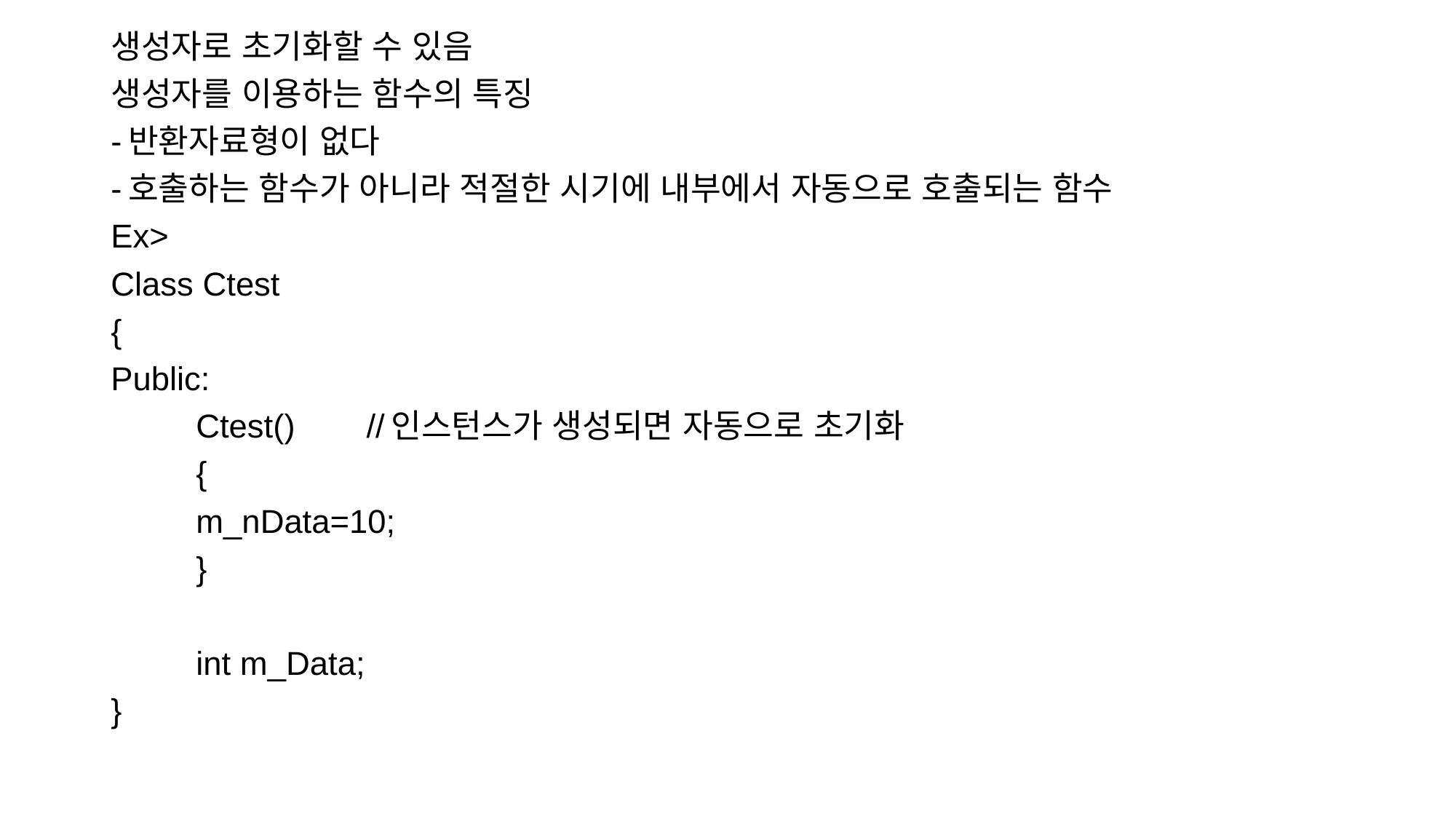

생성자로 초기화할 수 있음
생성자를 이용하는 함수의 특징
-반환자료형이 없다
-호출하는 함수가 아니라 적절한 시기에 내부에서 자동으로 호출되는 함수
Ex>
Class Ctest
{
Public:
	Ctest()			//인스턴스가 생성되면 자동으로 초기화
	{
		m_nData=10;
	}

	int m_Data;
}